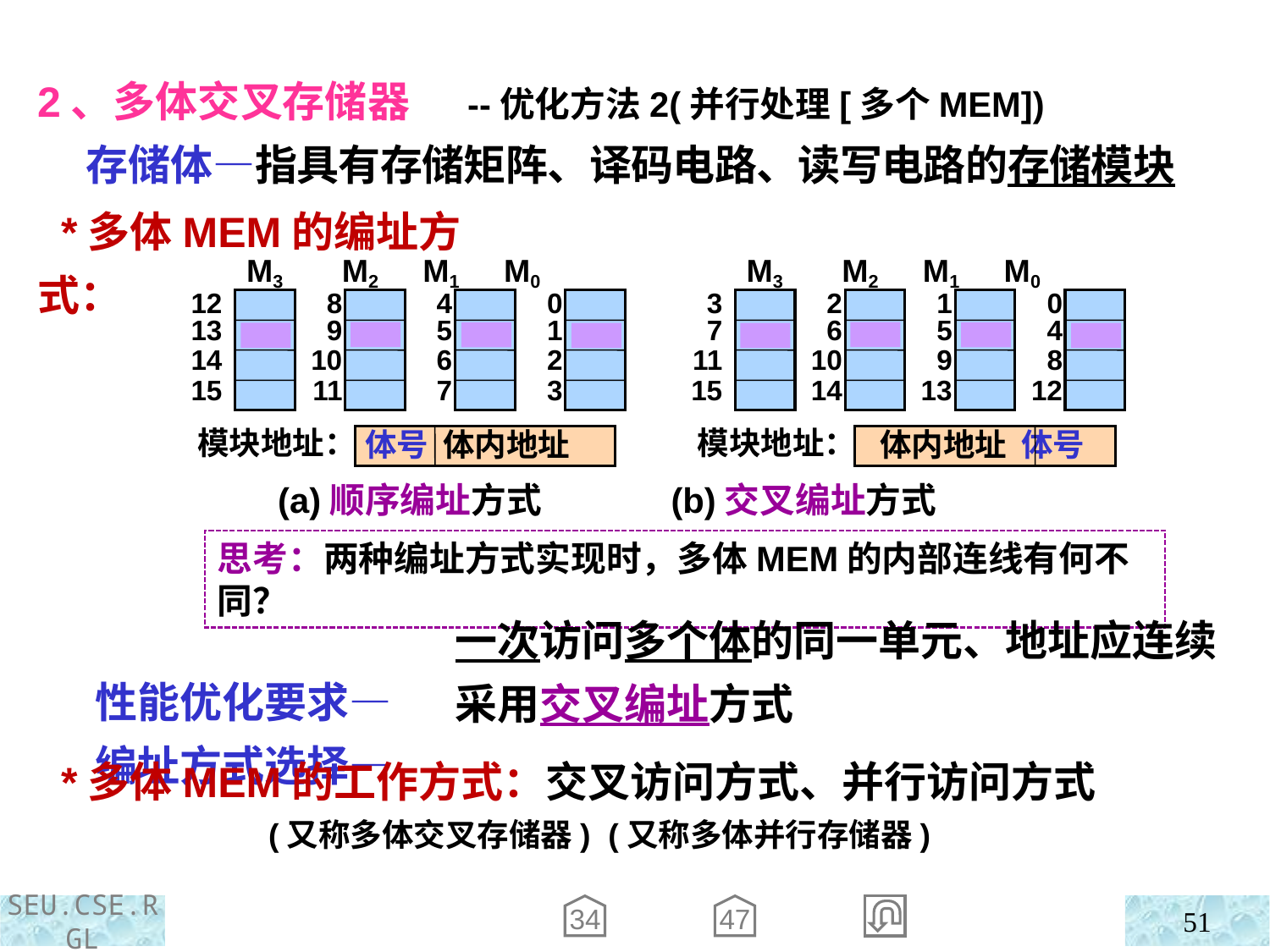

2、多体交叉存储器     --优化方法2(并行处理[多个MEM])
    存储体—指具有存储矩阵、译码电路、读写电路的存储模块
  *多体MEM的编址方式：

     性能优化要求—
     编址方式选择—
 M3       M2     M1     M0
 M3       M2     M1     M0
12
13
14
15

8
9
10
11

4
5
6
7

0
1
2
3

3
7
11
15

2
6
10
14

1
5
9
13

0
4
8
12

模块地址：
体号  体内地址

模块地址：
 体内地址  体号

(a)顺序编址方式               (b)交叉编址方式

思考：两种编址方式实现时，多体MEM的内部连线有何不同？
一次访问多个体的同一单元、地址应连续
采用交叉编址方式
  *多体MEM的工作方式：交叉访问方式、并行访问方式
                          (又称多体交叉存储器)  (又称多体并行存储器)
34
47

51